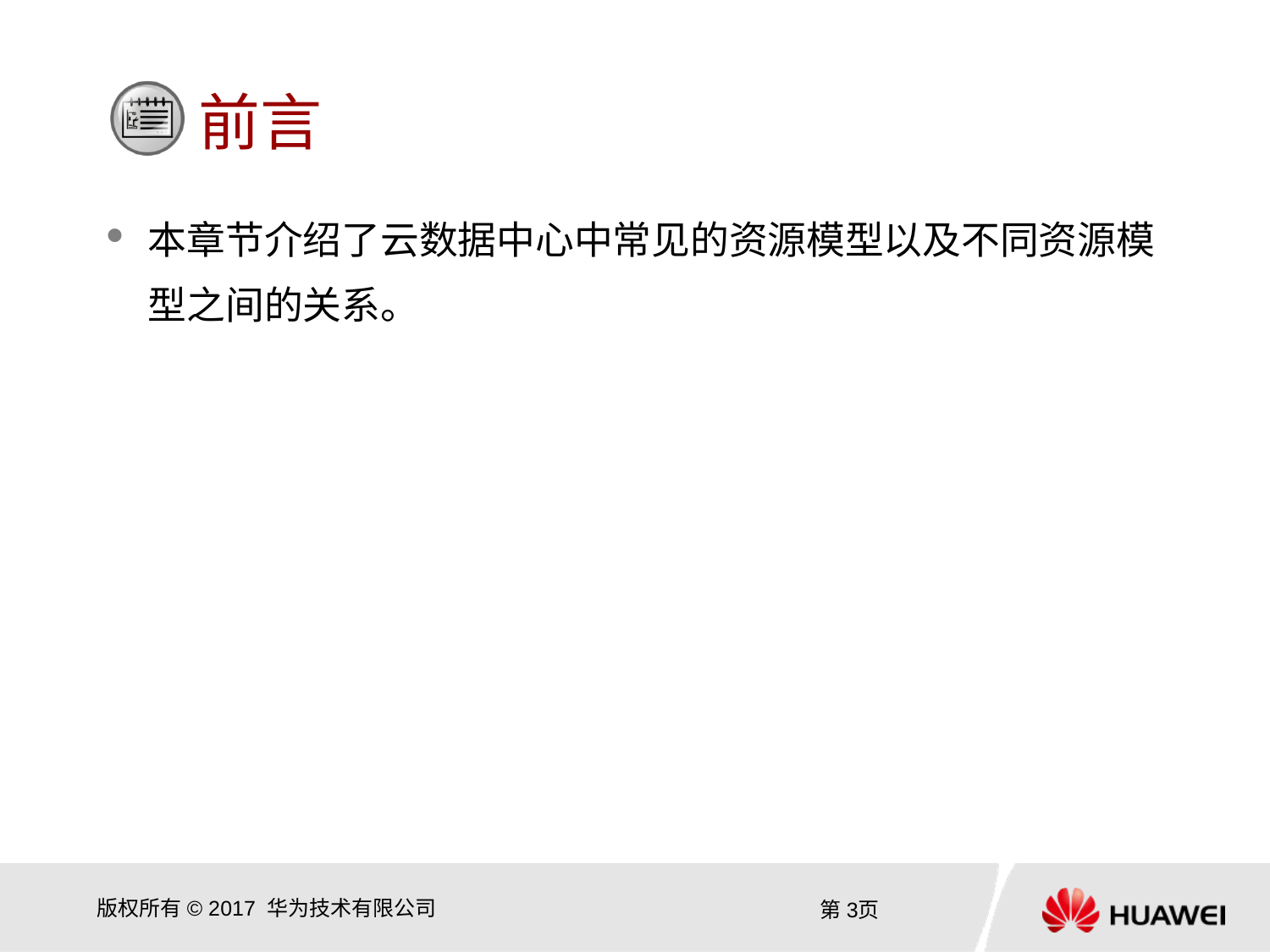

本章节介绍了云数据中心中常见的资源模型以及不同资源模型之间的关系。